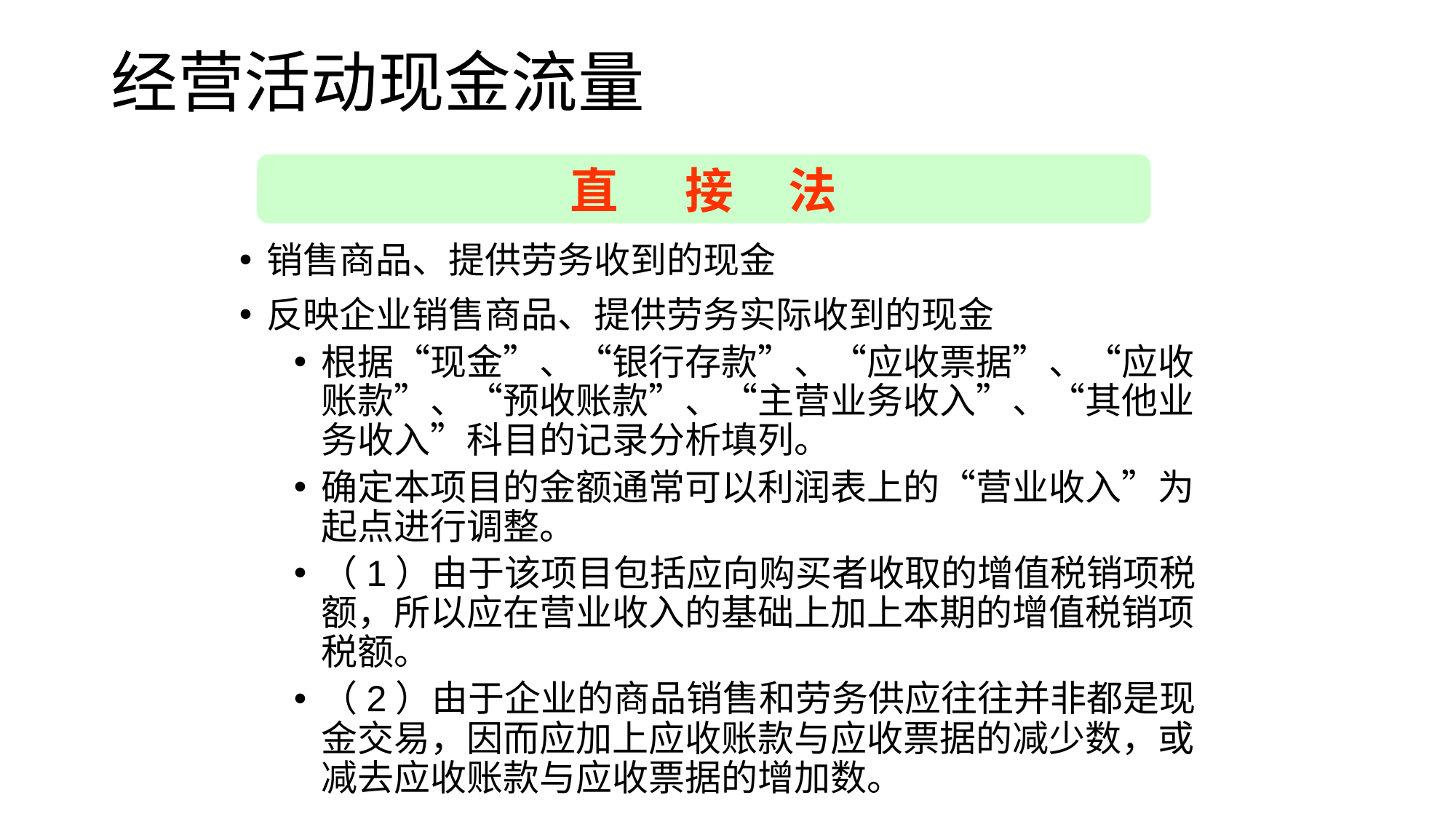

# 经营活动现金流量
直      接     法
销售商品、提供劳务收到的现金
反映企业销售商品、提供劳务实际收到的现金
根据“现金”、“银行存款”、“应收票据”、“应收账款”、“预收账款”、“主营业务收入”、“其他业务收入”科目的记录分析填列。
确定本项目的金额通常可以利润表上的“营业收入”为起点进行调整。
（1）由于该项目包括应向购买者收取的增值税销项税额，所以应在营业收入的基础上加上本期的增值税销项税额。
（2）由于企业的商品销售和劳务供应往往并非都是现金交易，因而应加上应收账款与应收票据的减少数，或减去应收账款与应收票据的增加数。
2023/3/30
29